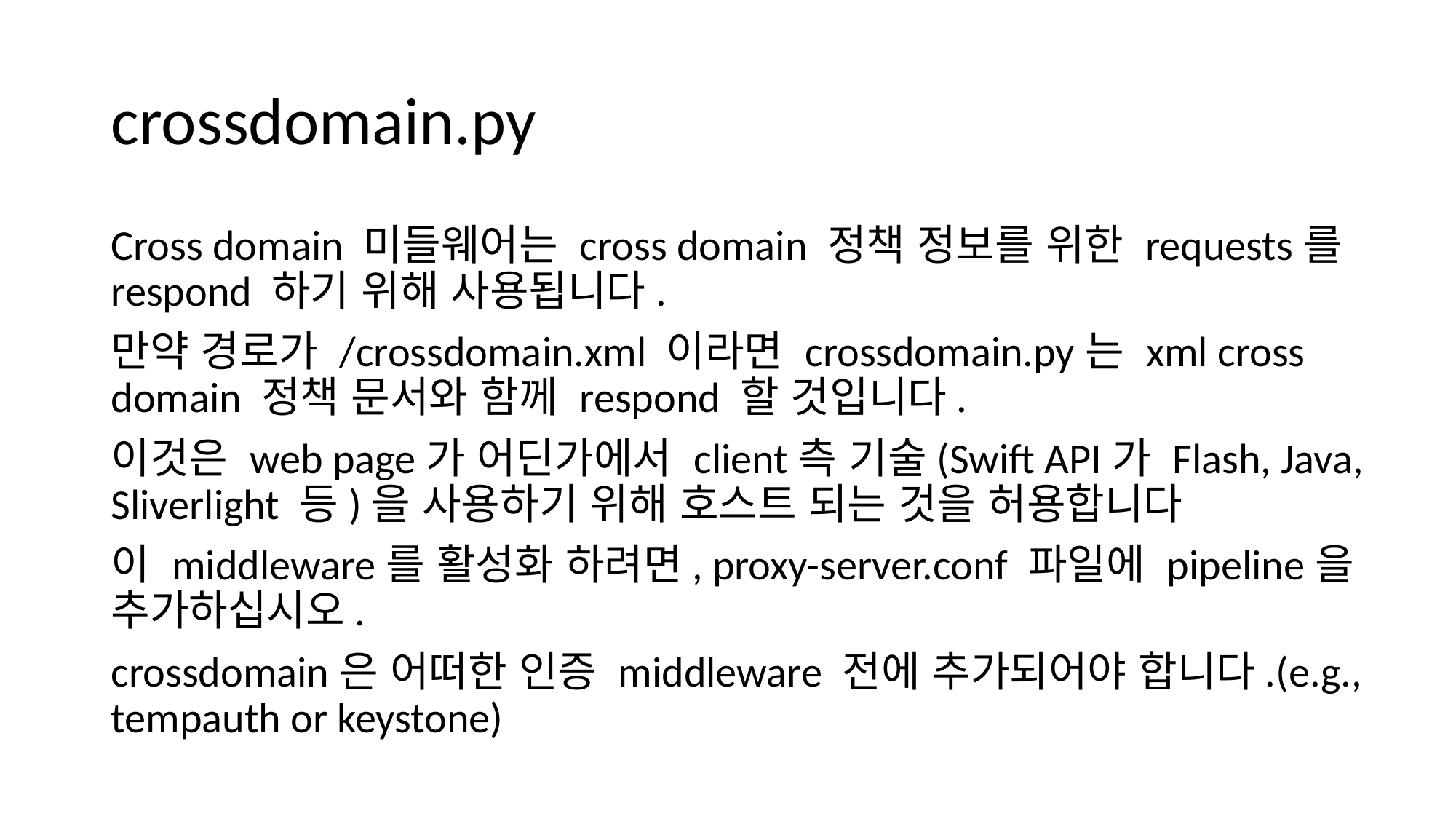

# crossdomain.py
Cross domain 미들웨어는 cross domain 정책 정보를 위한 requests를 respond 하기 위해 사용됩니다.
만약 경로가 /crossdomain.xml 이라면 crossdomain.py는 xml cross domain 정책 문서와 함께 respond 할 것입니다.
이것은 web page가 어딘가에서 client측 기술(Swift API가 Flash, Java, Sliverlight 등)을 사용하기 위해 호스트 되는 것을 허용합니다
이 middleware를 활성화 하려면, proxy-server.conf 파일에 pipeline을 추가하십시오.
crossdomain은 어떠한 인증 middleware 전에 추가되어야 합니다.(e.g., tempauth or keystone)